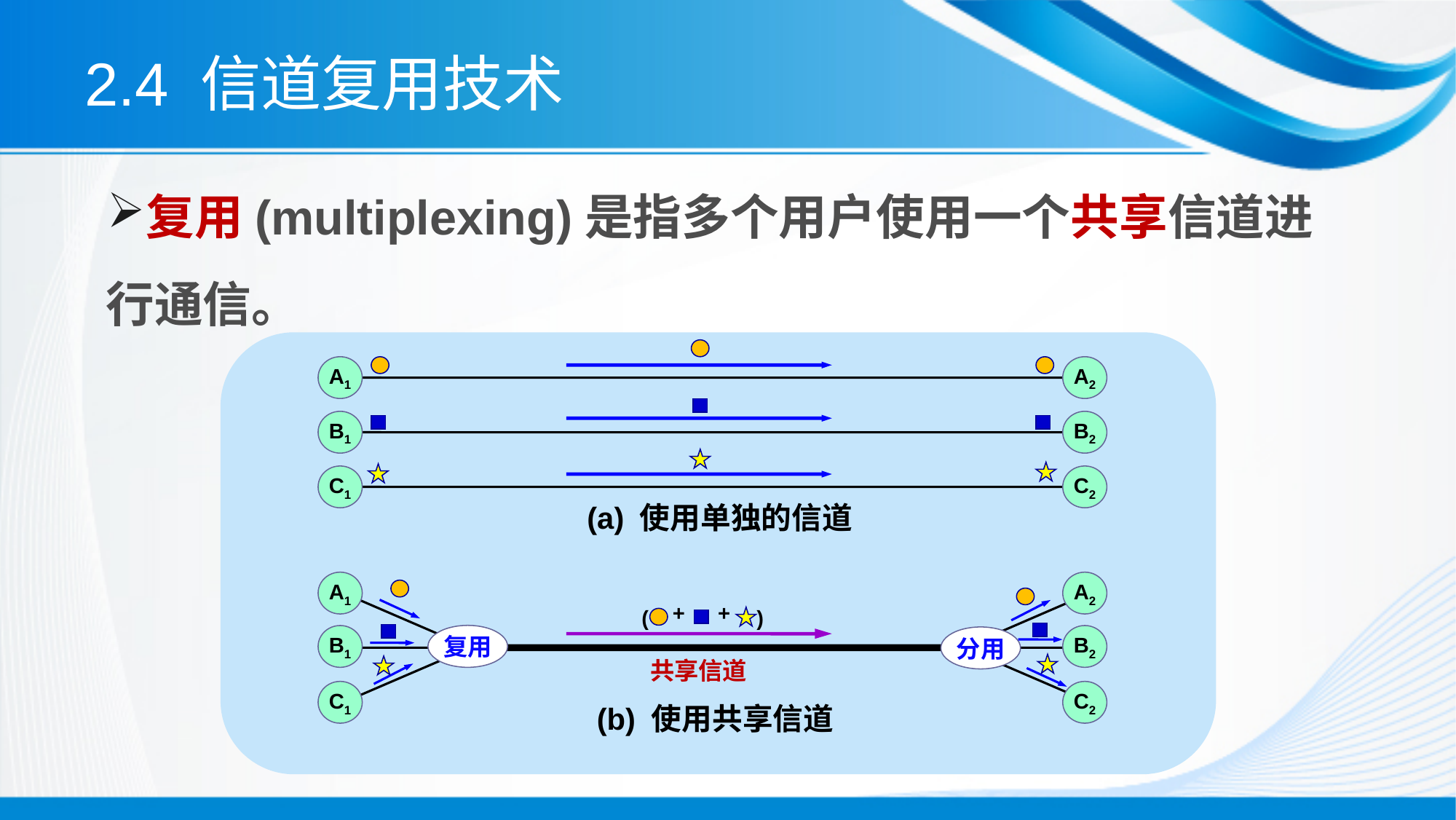

# 2.4 信道复用技术
复用(multiplexing)是指多个用户使用一个共享信道进行通信。

A1
A2

B1
B2

C1
C2

(a) 使用单独的信道
A1
A2

+
+

(                  )

复用
B1
B2
分用

共享信道

C1
C2
(b) 使用共享信道